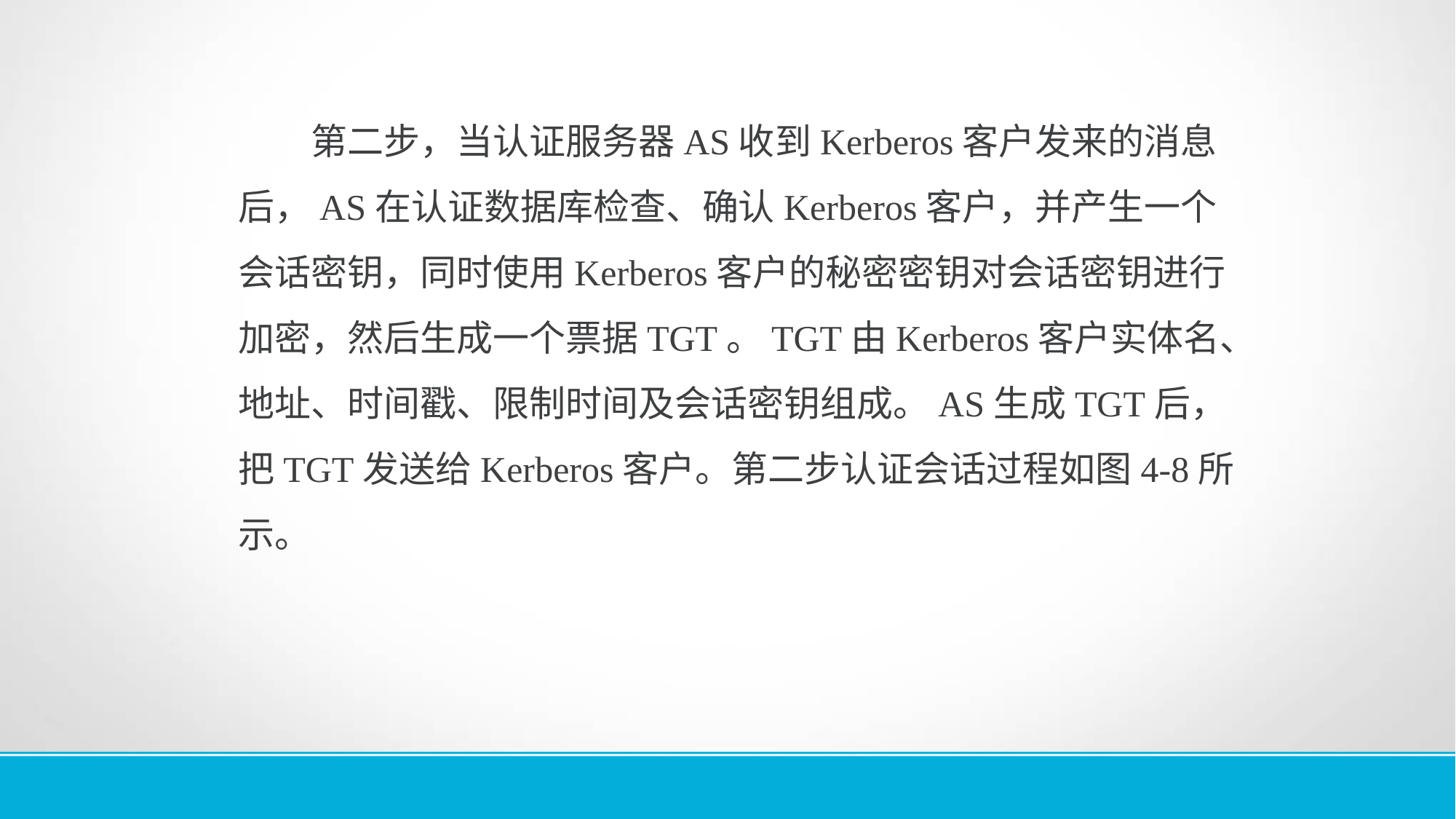

第二步，当认证服务器AS收到Kerberos客户发来的消息后，AS在认证数据库检查、确认Kerberos客户，并产生一个会话密钥，同时使用Kerberos客户的秘密密钥对会话密钥进行加密，然后生成一个票据TGT。TGT由Kerberos客户实体名、地址、时间戳、限制时间及会话密钥组成。AS生成TGT后，把TGT发送给Kerberos客户。第二步认证会话过程如图4-8所示。